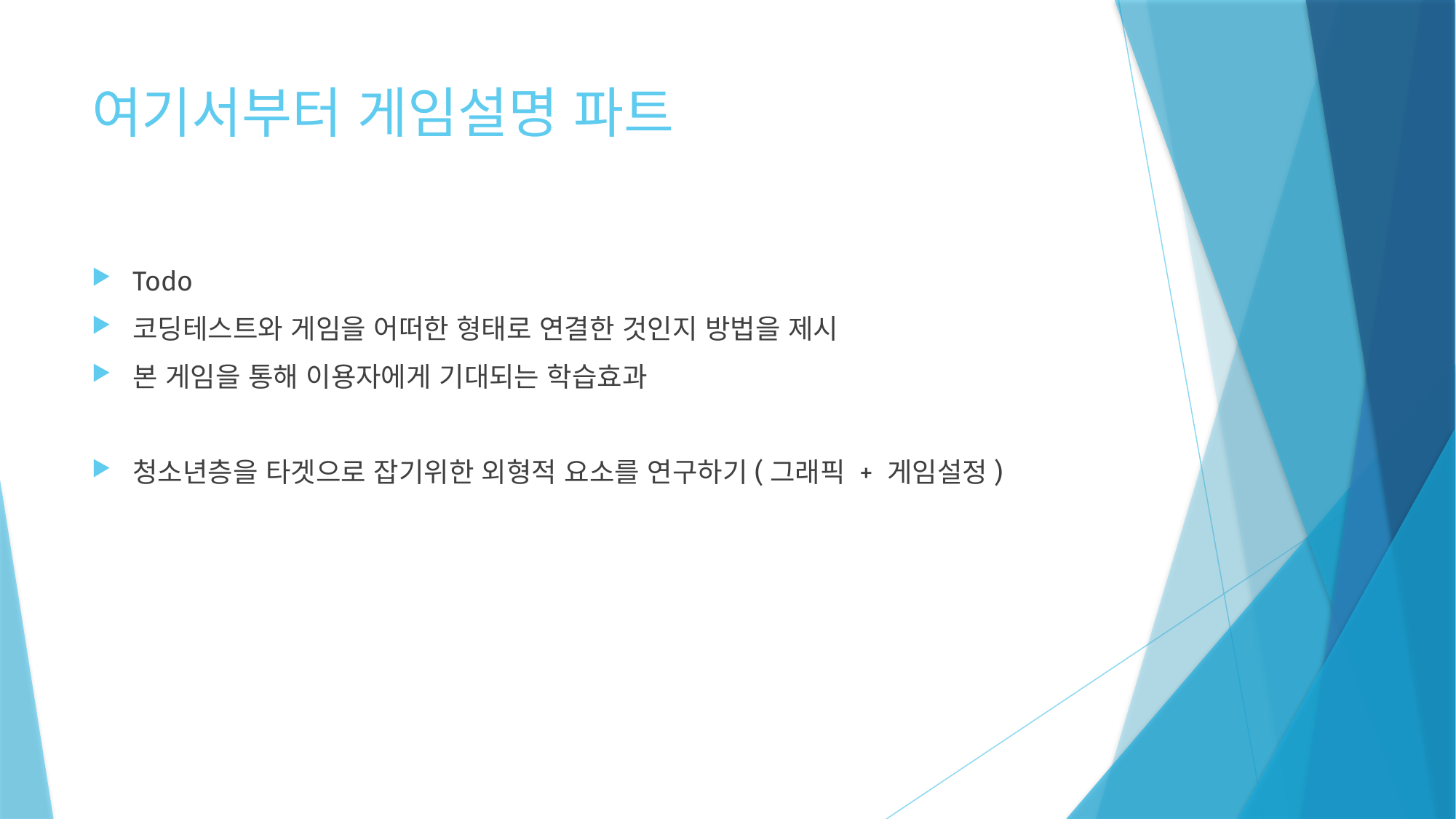

# 여기서부터 게임설명 파트
Todo
코딩테스트와 게임을 어떠한 형태로 연결한 것인지 방법을 제시
본 게임을 통해 이용자에게 기대되는 학습효과

청소년층을 타겟으로 잡기위한 외형적 요소를 연구하기(그래픽 + 게임설정)